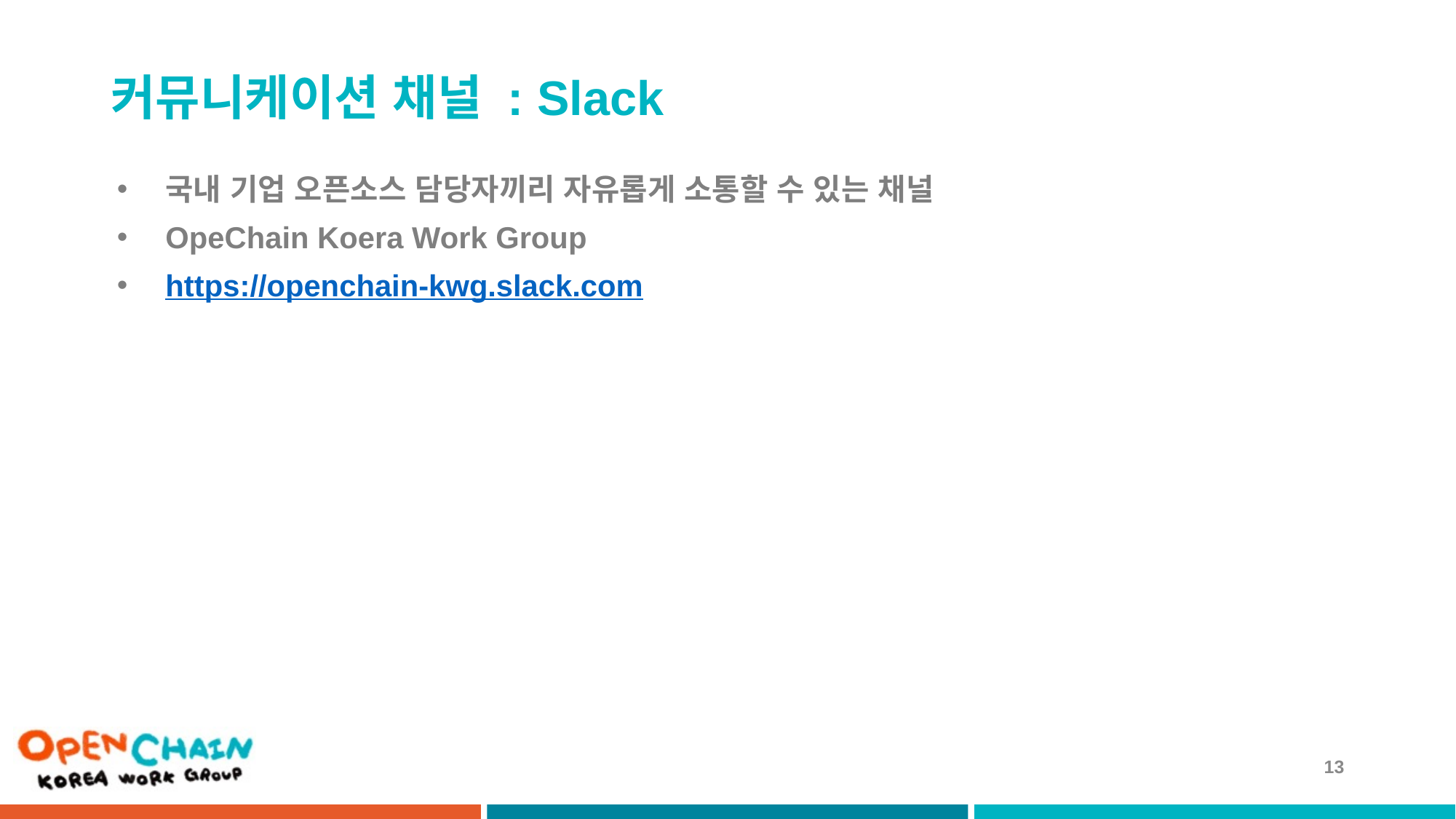

# 커뮤니케이션 채널 : Slack
국내 기업 오픈소스 담당자끼리 자유롭게 소통할 수 있는 채널
OpeChain Koera Work Group
https://openchain-kwg.slack.com

13